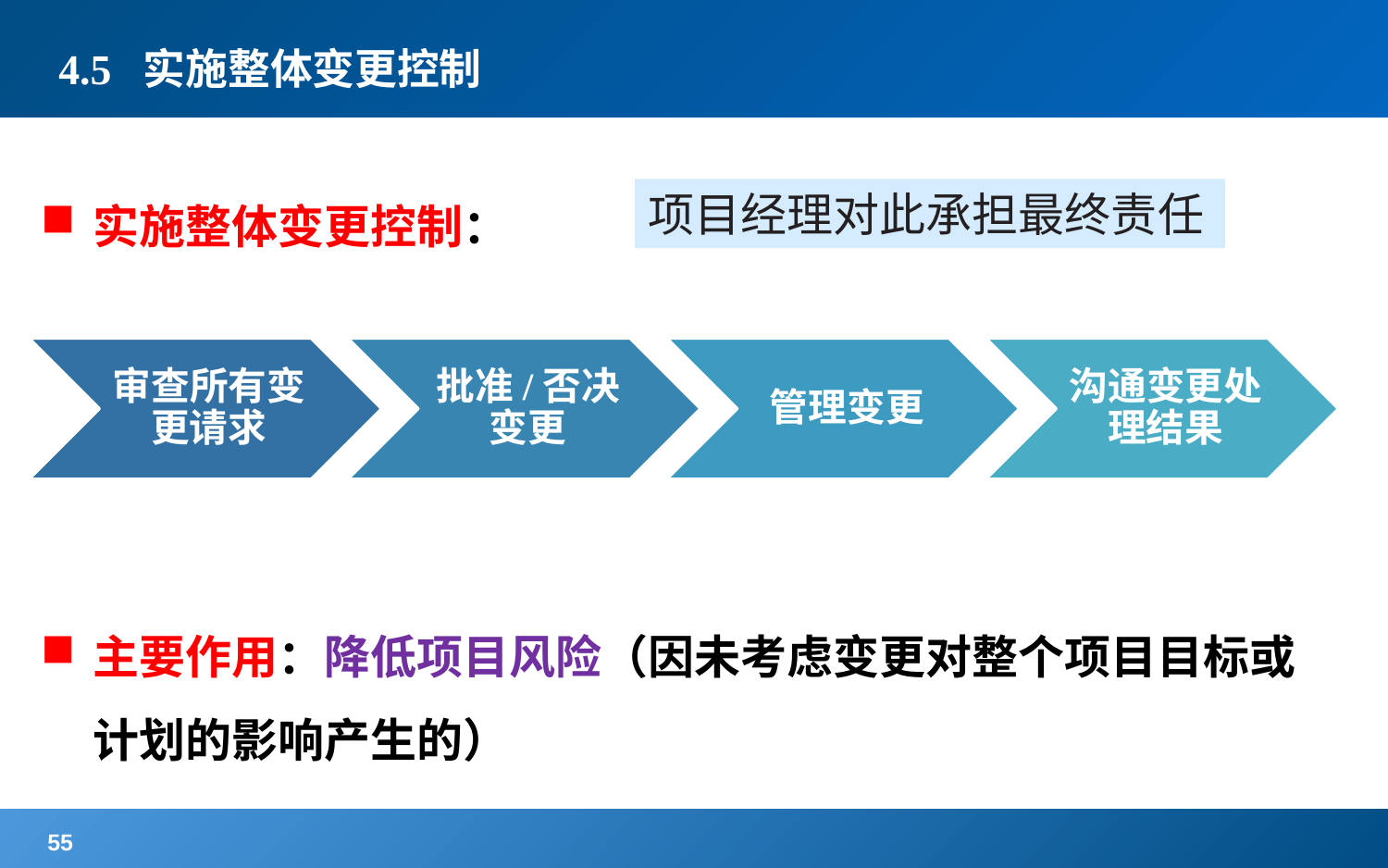

# 4.5  实施整体变更控制
实施整体变更控制：

主要作用：降低项目风险（因未考虑变更对整个项目目标或计划的影响产生的）

项目经理对此承担最终责任
审查所有变更请求
批准/否决变更
管理变更
沟通变更处理结果